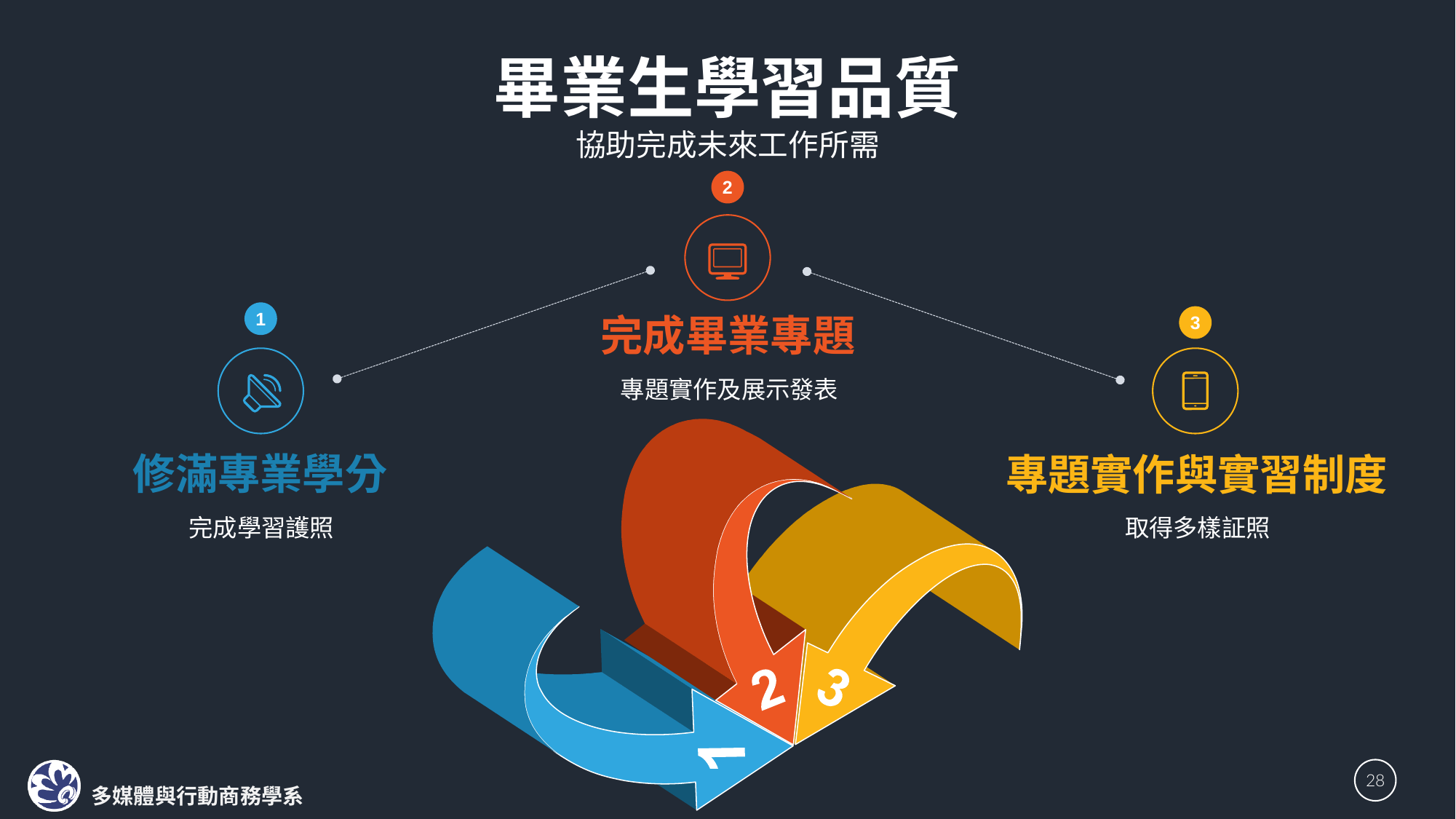

畢業生學習品質
協助完成未來工作所需
2

1

完成畢業專題
3

專題實作及展示發表

修滿專業學分
專題實作與實習制度

完成學習護照
取得多樣証照